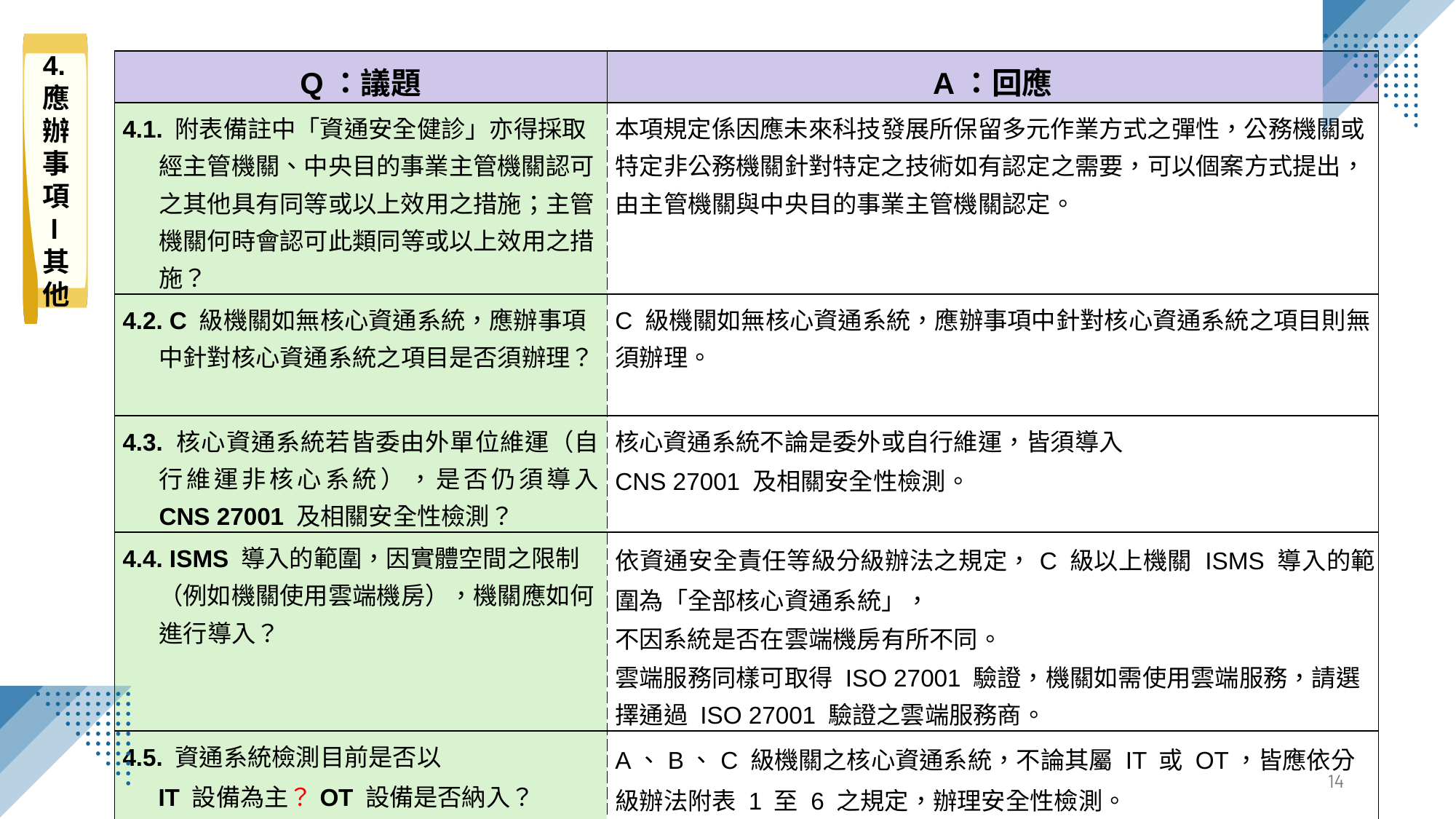

4.應辦事項
 l
其他

| Q：議題 | A：回應 |
| --- | --- |
| 4.1. 附表備註中「資通安全健診」亦得採取經主管機關、中央目的事業主管機關認可之其他具有同等或以上效用之措施；主管機關何時會認可此類同等或以上效用之措施？ | 本項規定係因應未來科技發展所保留多元作業方式之彈性，公務機關或特定非公務機關針對特定之技術如有認定之需要，可以個案方式提出，由主管機關與中央目的事業主管機關認定。 |
| 4.2. C 級機關如無核心資通系統，應辦事項中針對核心資通系統之項目是否須辦理？ | C 級機關如無核心資通系統，應辦事項中針對核心資通系統之項目則無須辦理。 |
| 4.3. 核心資通系統若皆委由外單位維運（自行維運非核心系統），是否仍須導入 CNS 27001 及相關安全性檢測？ | 核心資通系統不論是委外或自行維運，皆須導入 CNS 27001 及相關安全性檢測。 |
| 4.4. ISMS 導入的範圍，因實體空間之限制（例如機關使用雲端機房），機關應如何進行導入？ | 依資通安全責任等級分級辦法之規定，C 級以上機關 ISMS 導入的範圍為「全部核心資通系統」， 不因系統是否在雲端機房有所不同。 雲端服務同樣可取得 ISO 27001 驗證，機關如需使用雲端服務，請選擇通過 ISO 27001 驗證之雲端服務商。 |
| 4.5. 資通系統檢測目前是否以 IT 設備為主？OT 設備是否納入？ | A、B、C 級機關之核心資通系統，不論其屬 IT 或 OT，皆應依分級辦法附表 1 至 6 之規定，辦理安全性檢測。 惟中央目的事業主管機關得就特定類型資通系統之防護基準認有另為規定之必要者，自行擬定防護基準（詳參分級辦法第 11 條第 2 項後段）。 |

14